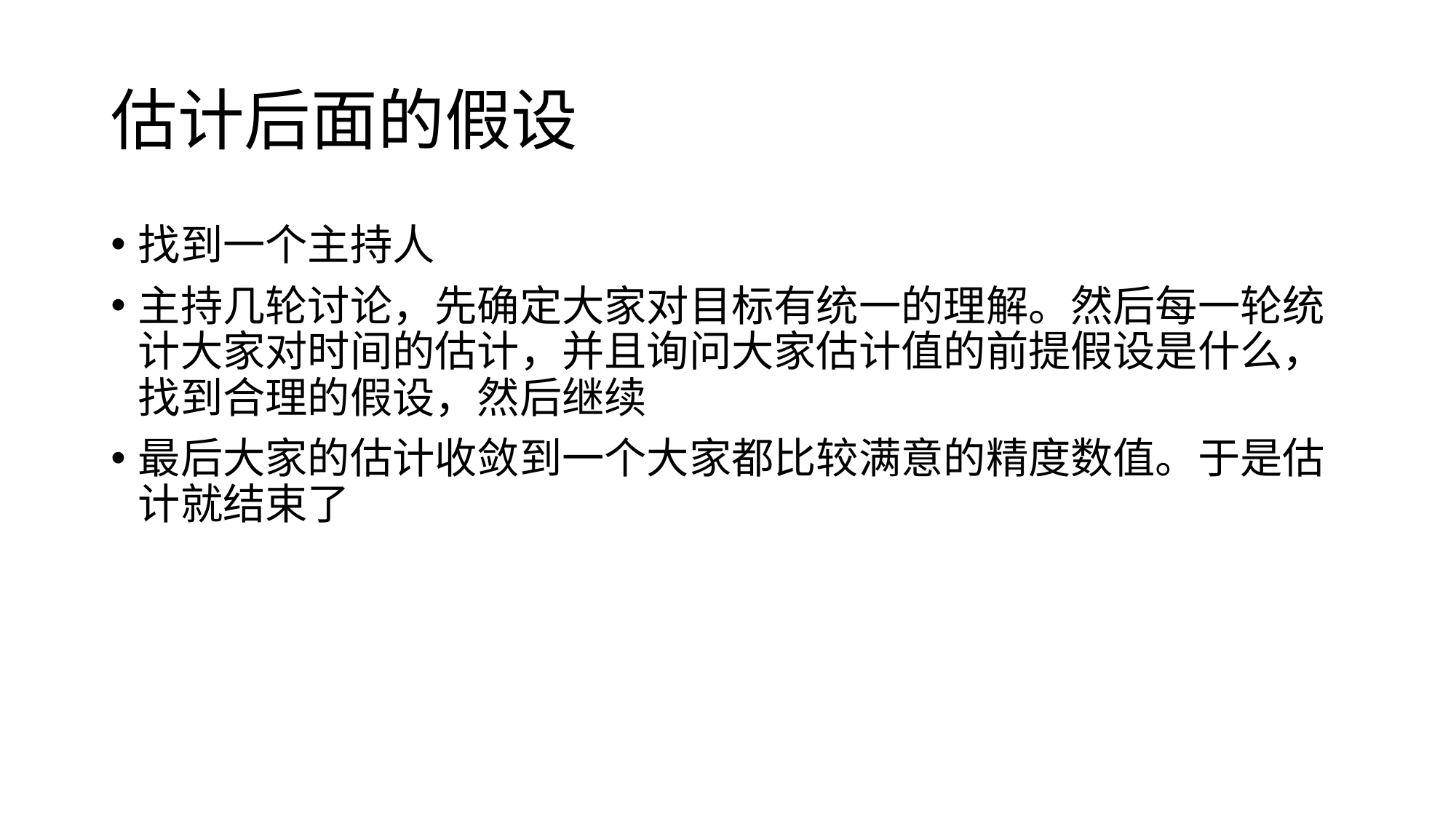

# 估计后面的假设
找到一个主持人
主持几轮讨论，先确定大家对目标有统一的理解。然后每一轮统计大家对时间的估计，并且询问大家估计值的前提假设是什么，找到合理的假设，然后继续
最后大家的估计收敛到一个大家都比较满意的精度数值。于是估计就结束了